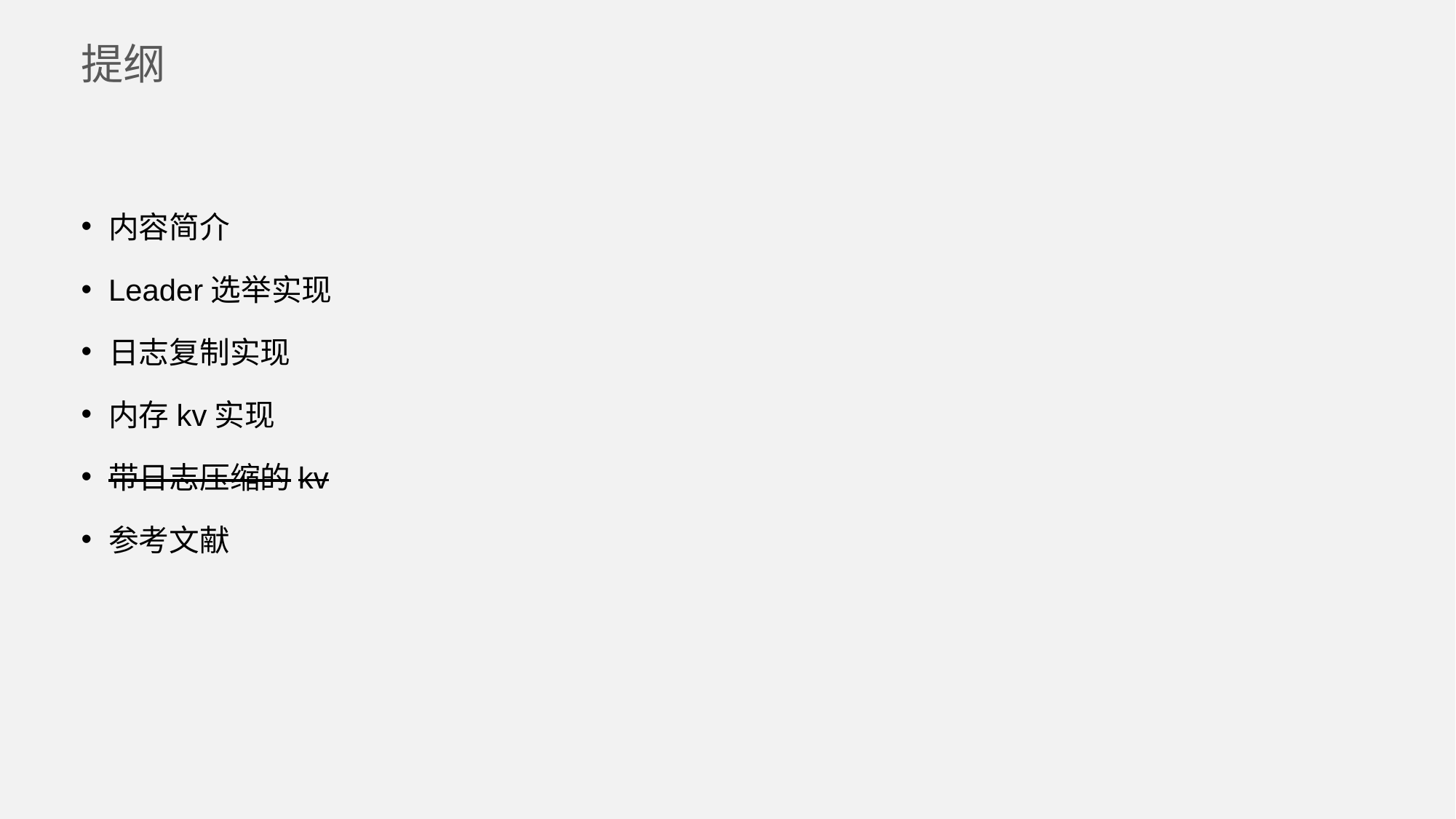

# 提纲
内容简介
Leader选举实现
日志复制实现
内存kv实现
带日志压缩的kv
参考文献